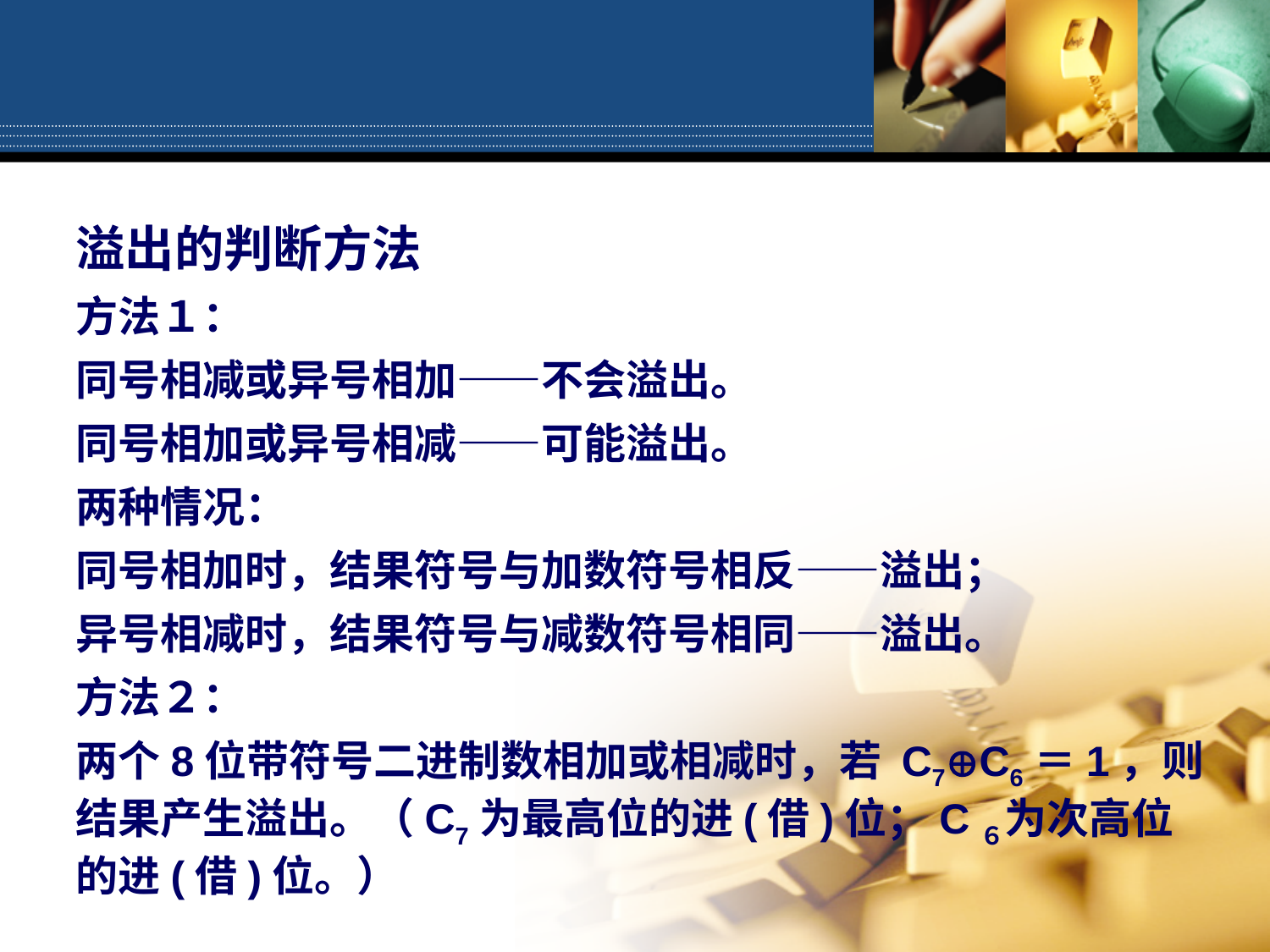

溢出的判断方法
方法１：
同号相减或异号相加——不会溢出。
同号相加或异号相减——可能溢出。
两种情况：
同号相加时，结果符号与加数符号相反——溢出；
异号相减时，结果符号与减数符号相同——溢出。
方法２：
两个8位带符号二进制数相加或相减时，若 C7⊕C6＝1，则结果产生溢出。（C7为最高位的进(借)位；C６为次高位的进(借)位。）